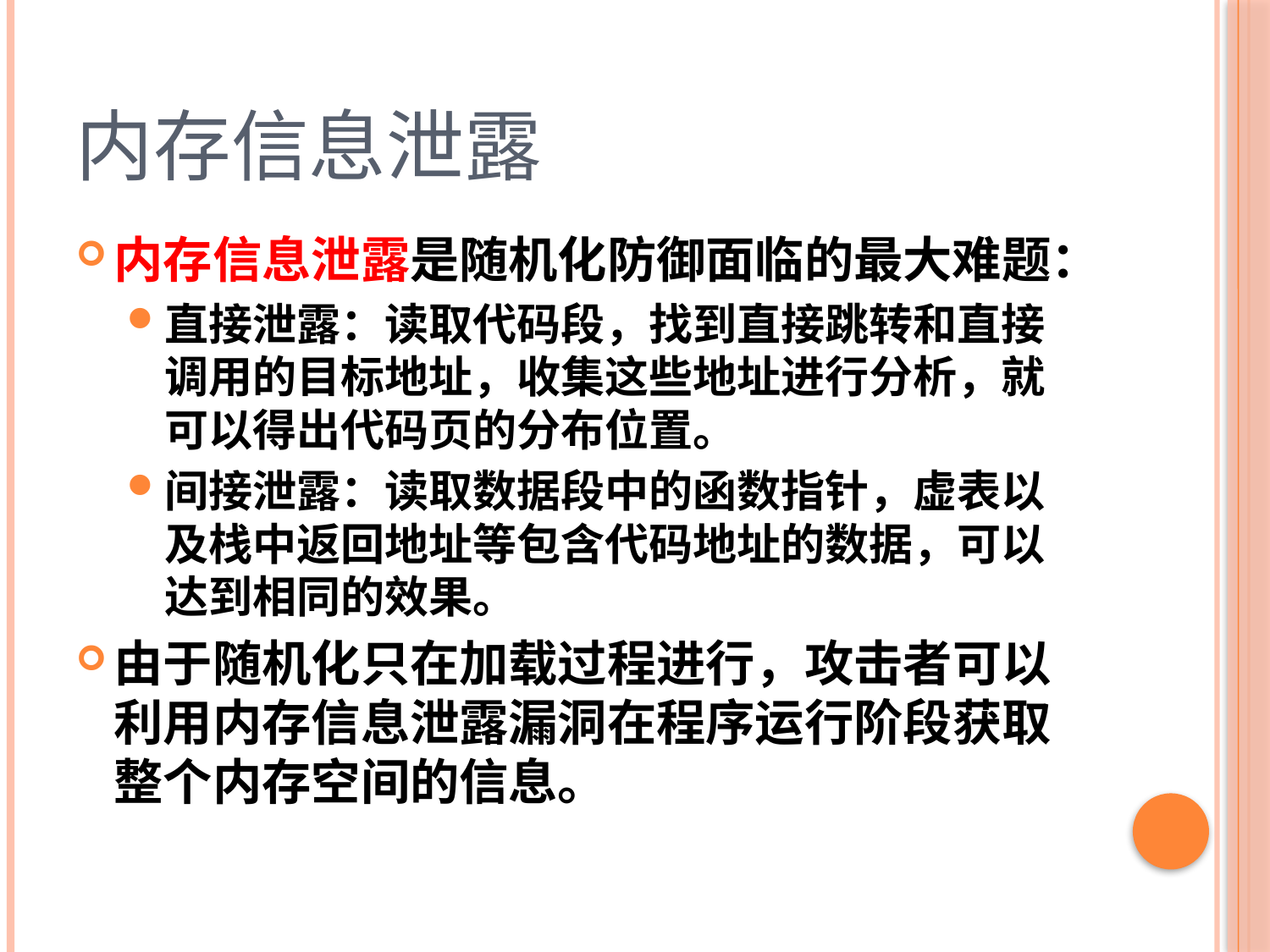

# 内存信息泄露
内存信息泄露是随机化防御面临的最大难题：
直接泄露：读取代码段，找到直接跳转和直接调用的目标地址，收集这些地址进行分析，就可以得出代码页的分布位置。
间接泄露：读取数据段中的函数指针，虚表以及栈中返回地址等包含代码地址的数据，可以达到相同的效果。
由于随机化只在加载过程进行，攻击者可以利用内存信息泄露漏洞在程序运行阶段获取整个内存空间的信息。